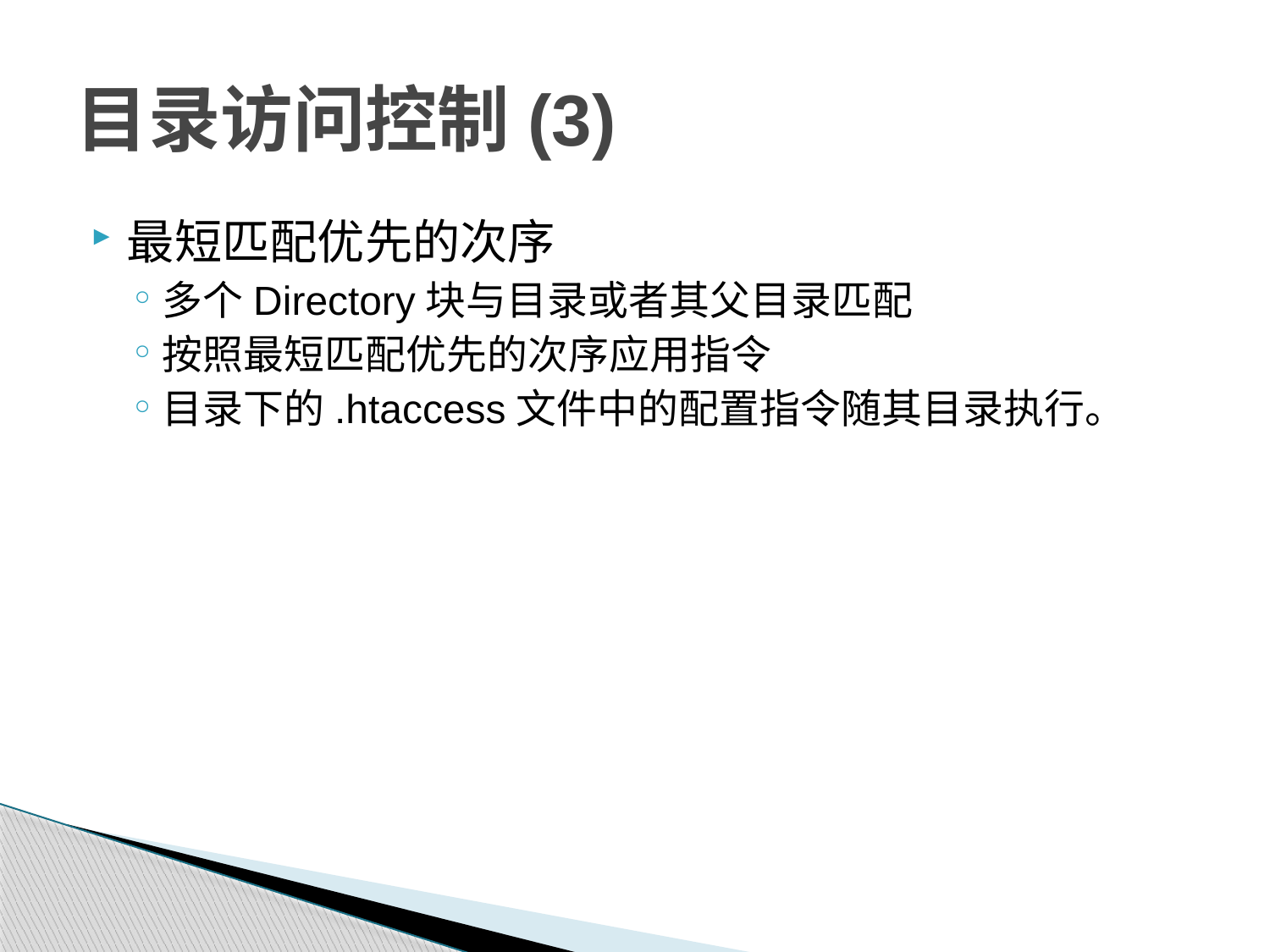

# 目录访问控制(3)
最短匹配优先的次序
多个Directory块与目录或者其父目录匹配
按照最短匹配优先的次序应用指令
目录下的.htaccess文件中的配置指令随其目录执行。